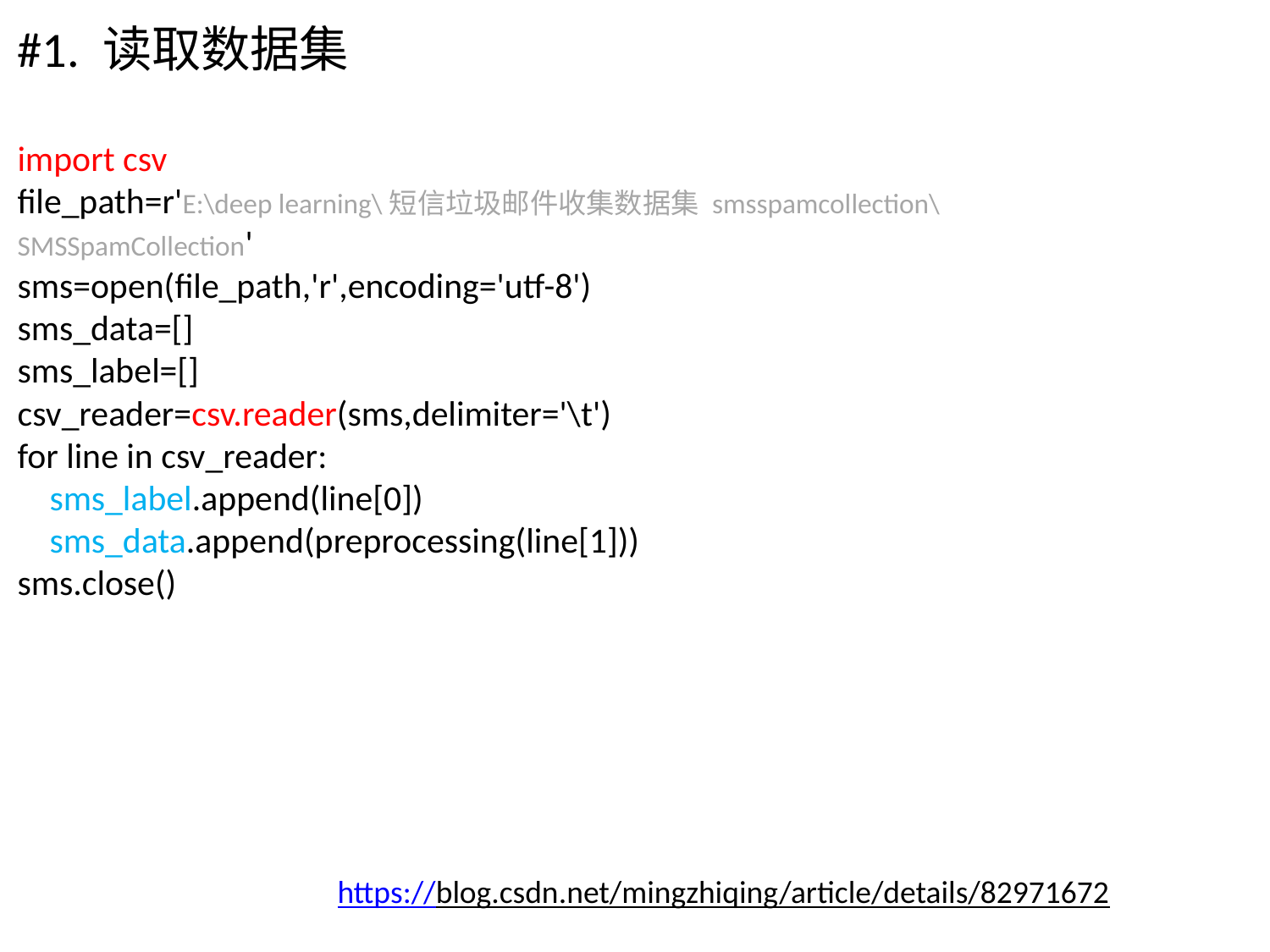

#1. 读取数据集

import csv
file_path=r'E:\deep learning\短信垃圾邮件收集数据集 smsspamcollection\SMSSpamCollection'
sms=open(file_path,'r',encoding='utf-8')
sms_data=[]
sms_label=[]
csv_reader=csv.reader(sms,delimiter='\t')
for line in csv_reader:
    sms_label.append(line[0])
    sms_data.append(preprocessing(line[1]))
sms.close()
https://blog.csdn.net/mingzhiqing/article/details/82971672